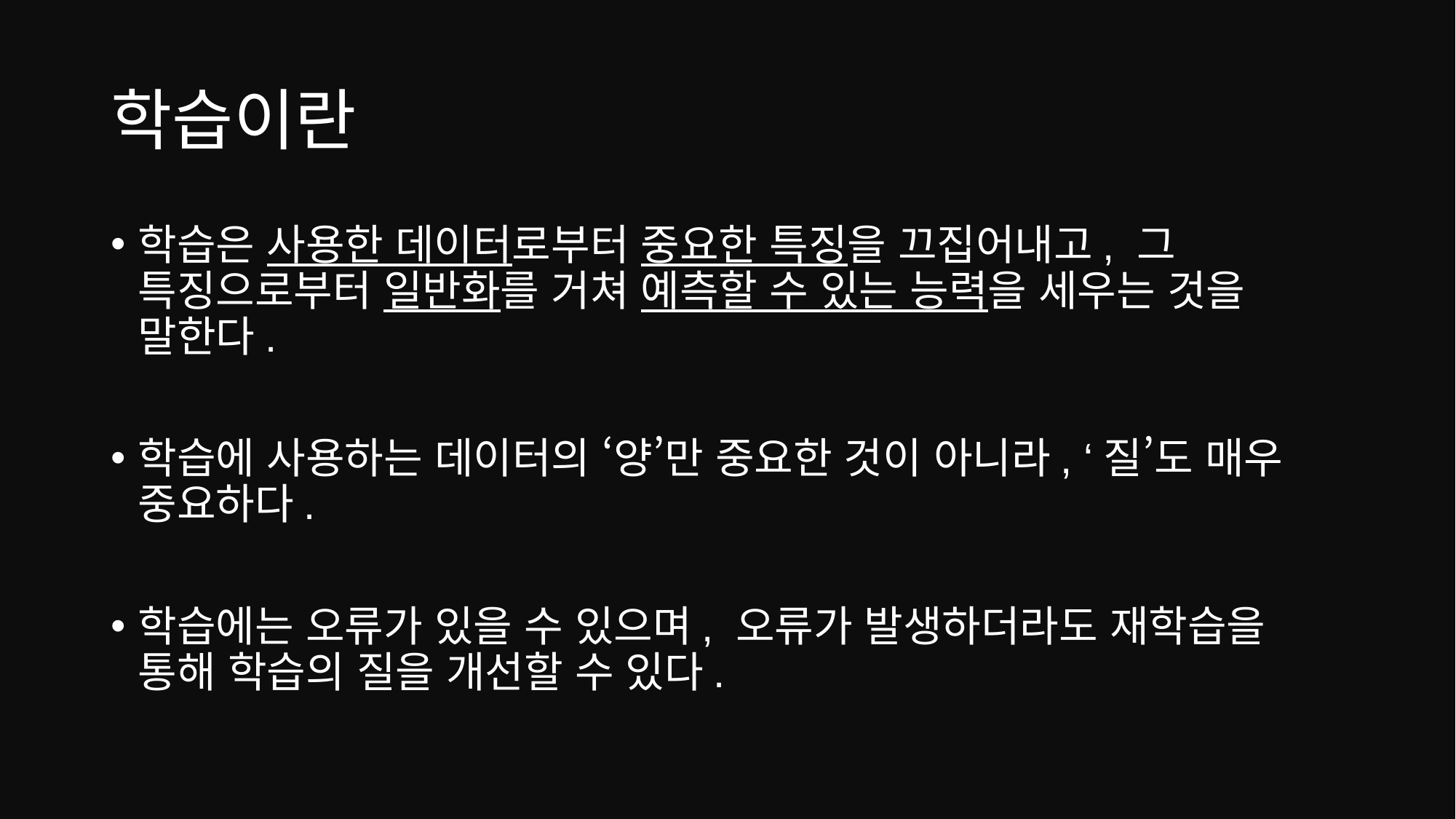

# 학습이란
학습은 사용한 데이터로부터 중요한 특징을 끄집어내고, 그 특징으로부터 일반화를 거쳐 예측할 수 있는 능력을 세우는 것을 말한다.

학습에 사용하는 데이터의 ‘양’만 중요한 것이 아니라, ‘질’도 매우 중요하다.

학습에는 오류가 있을 수 있으며, 오류가 발생하더라도 재학습을 통해 학습의 질을 개선할 수 있다.